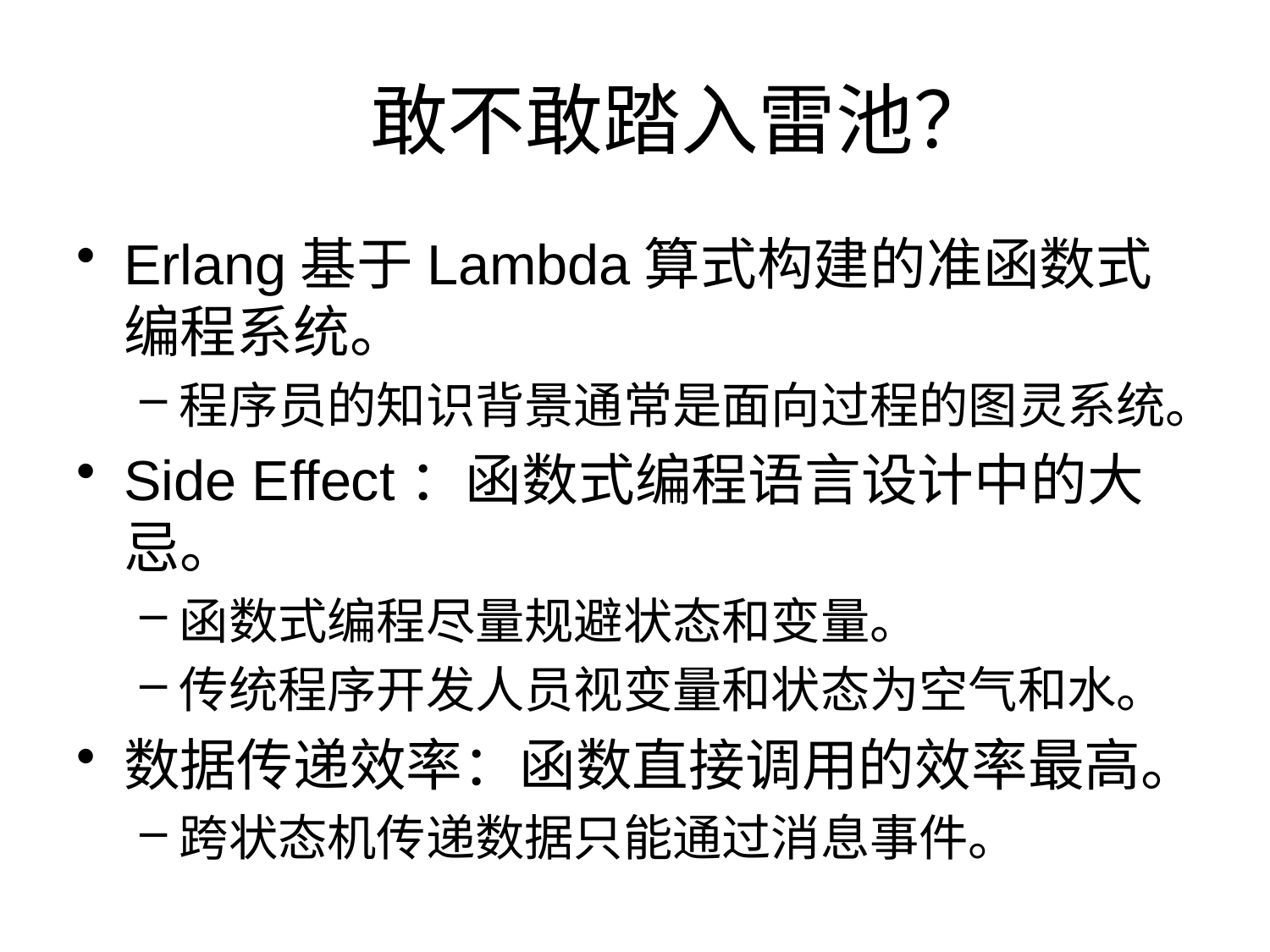

# 敢不敢踏入雷池？
Erlang基于Lambda算式构建的准函数式编程系统。
程序员的知识背景通常是面向过程的图灵系统。
Side Effect：函数式编程语言设计中的大忌。
函数式编程尽量规避状态和变量。
传统程序开发人员视变量和状态为空气和水。
数据传递效率：函数直接调用的效率最高。
跨状态机传递数据只能通过消息事件。